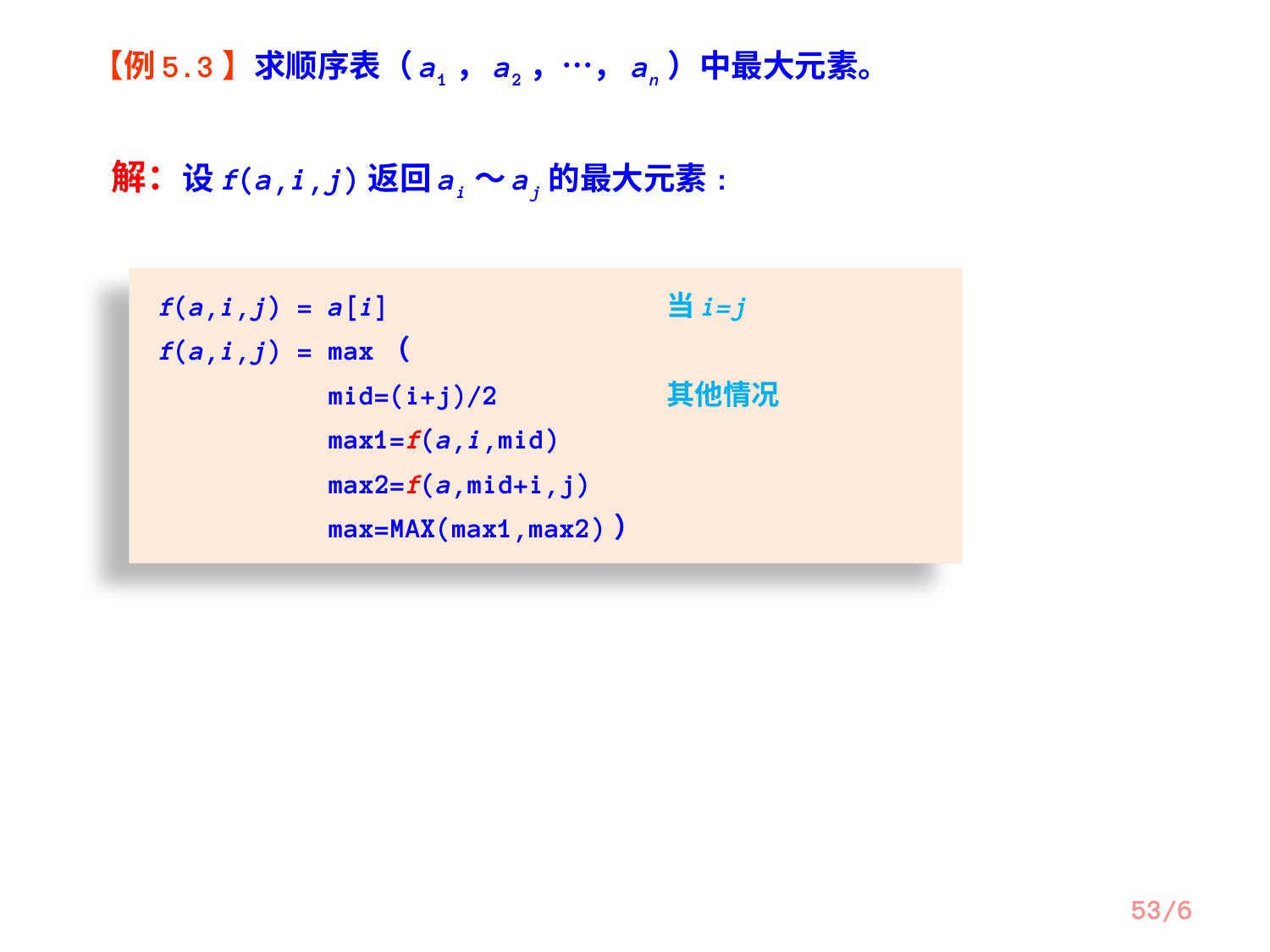

【例5.3】求顺序表（a1，a2，…，an）中最大元素。
解：设f(a,i,j)返回ai～aj的最大元素:
f(a,i,j) = a[i]			当i=j
f(a,i,j) = max（
           mid=(i+j)/2		其他情况
           max1=f(a,i,mid)
           max2=f(a,mid+i,j)
           max=MAX(max1,max2)）
53/6